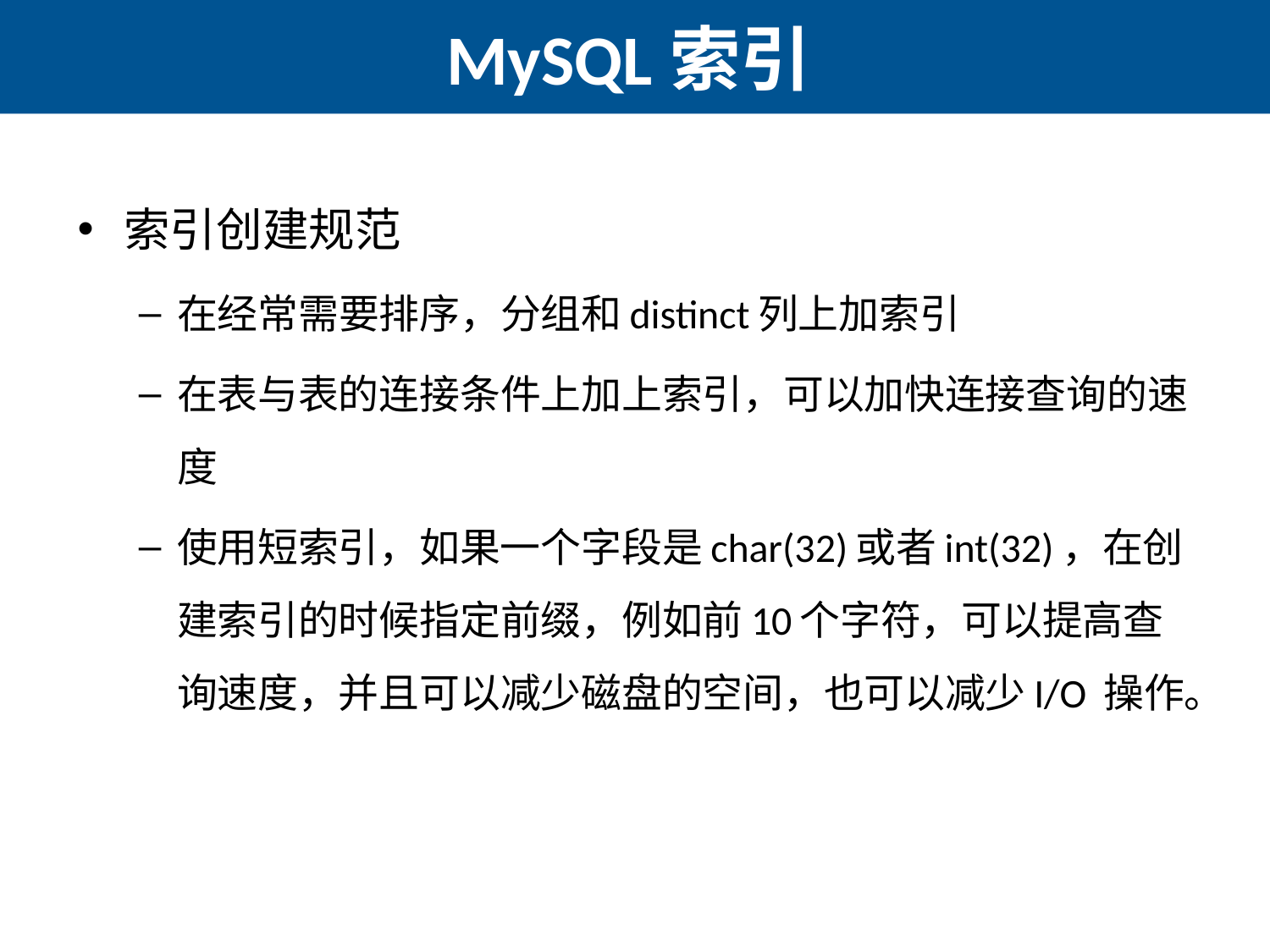

# MySQL索引
索引创建规范
在经常需要排序，分组和distinct列上加索引
在表与表的连接条件上加上索引，可以加快连接查询的速度
使用短索引，如果一个字段是char(32)或者int(32)，在创建索引的时候指定前缀，例如前10个字符，可以提高查询速度，并且可以减少磁盘的空间，也可以减少I/O 操作。